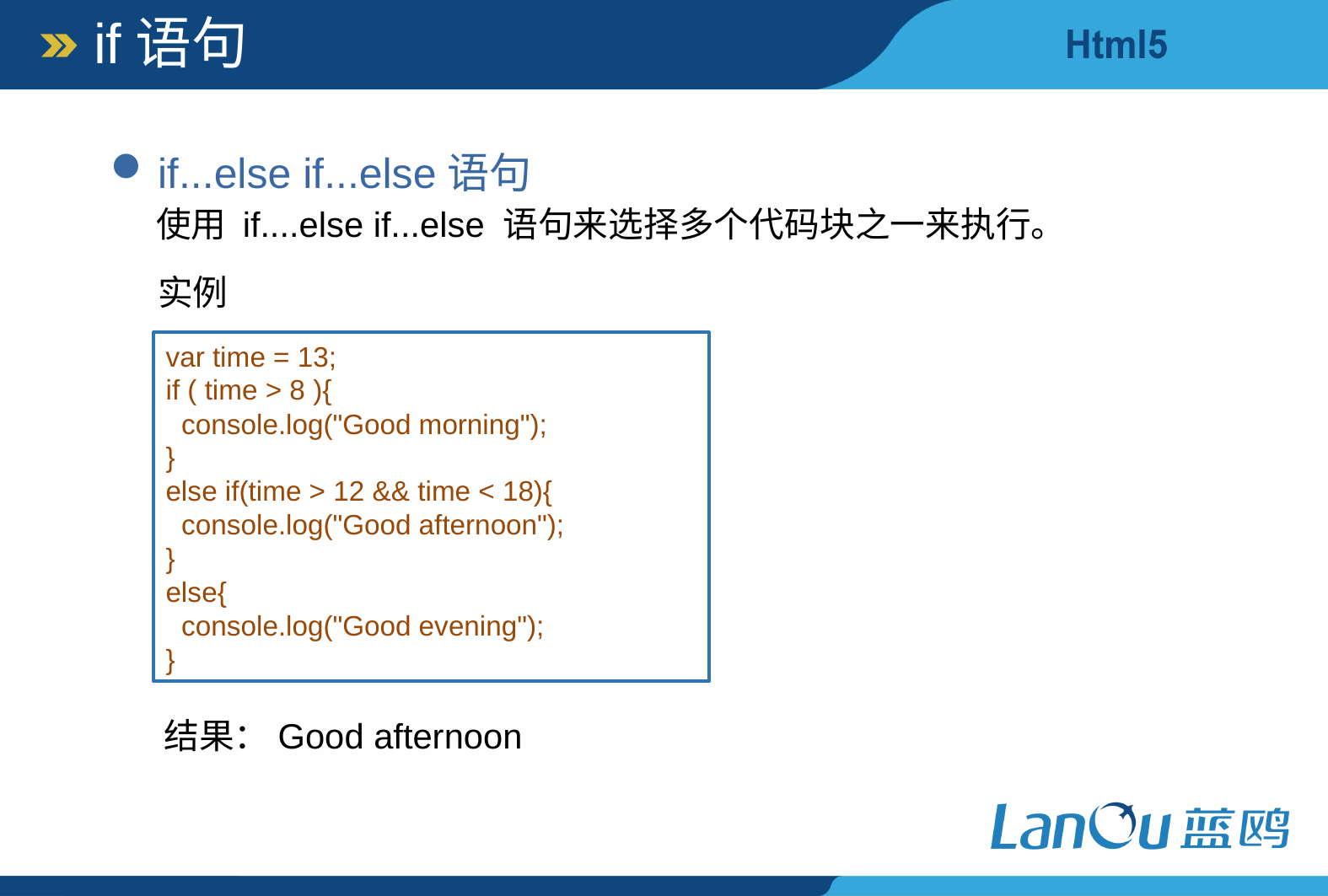

if语句
if...else if...else语句
使用 if....else if...else 语句来选择多个代码块之一来执行。
实例
var time = 13;
if ( time > 8 ){
  console.log("Good morning");
}
else if(time > 12 && time < 18){
  console.log("Good afternoon");
}
else{
  console.log("Good evening");
}
结果：Good morning
结果：Good afternoon